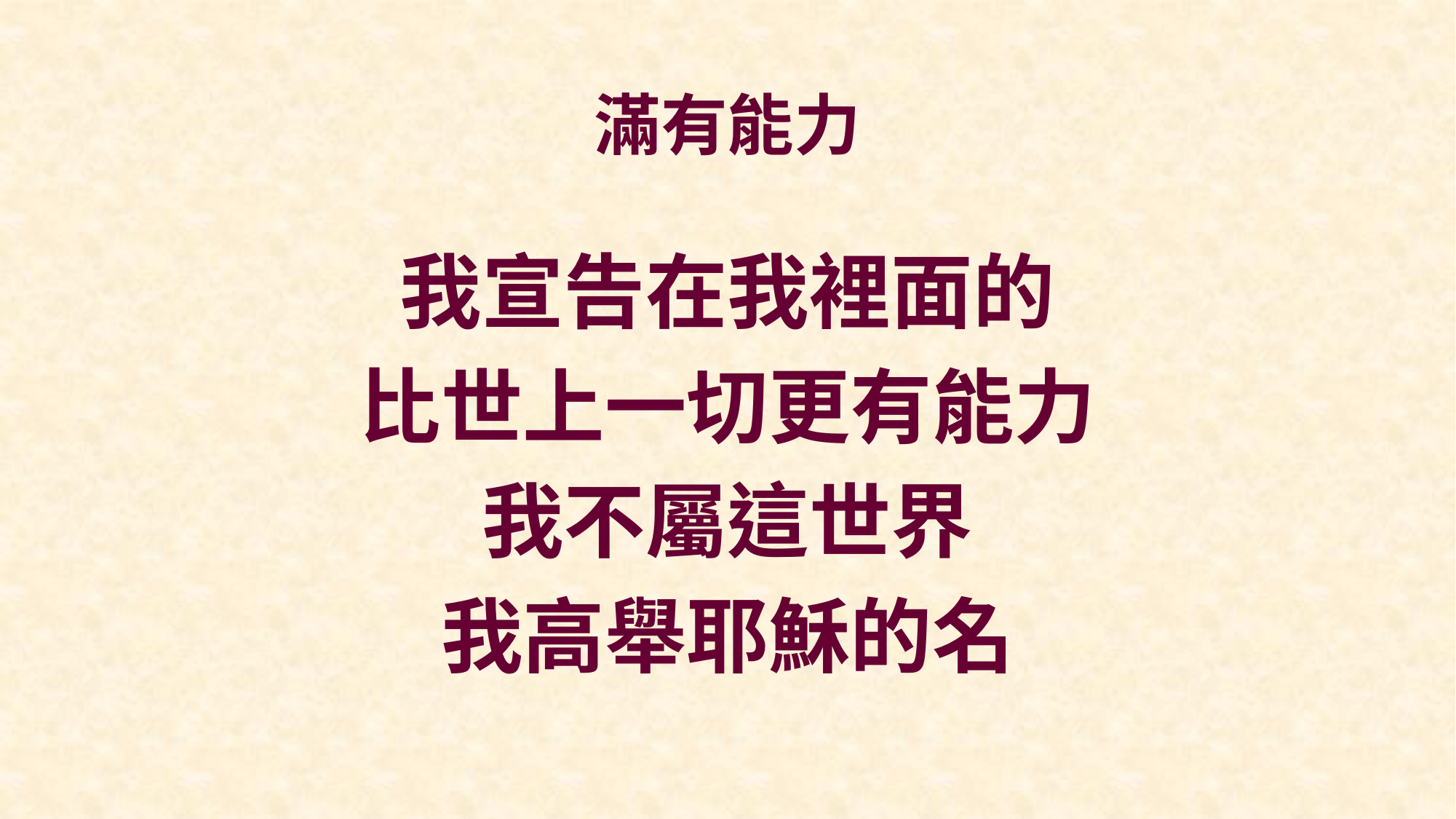

# 滿有能力
我宣告在我裡面的
比世上一切更有能力
我不屬這世界
我高舉耶穌的名